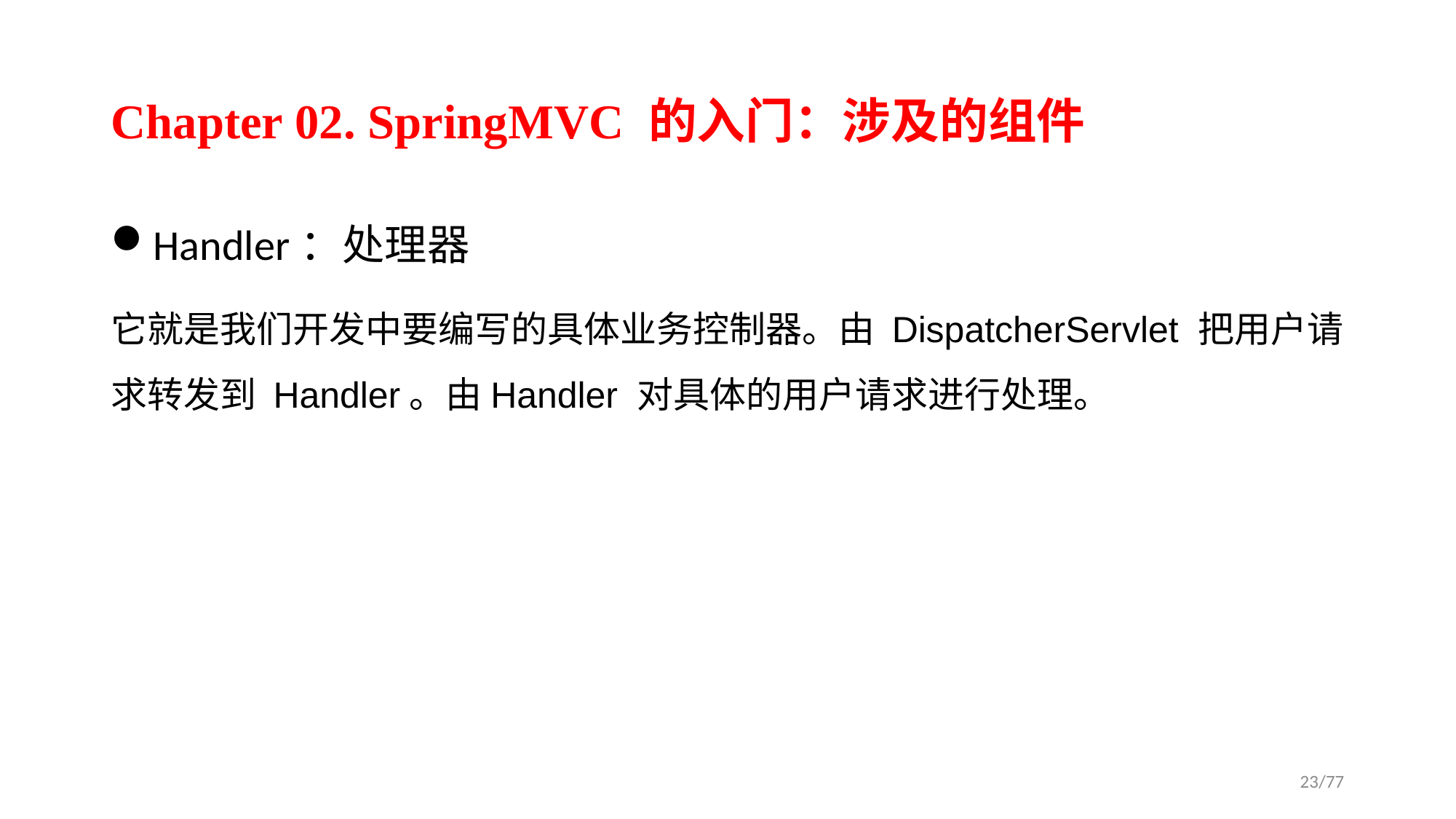

# Chapter 02. SpringMVC 的入门：涉及的组件
Handler：处理器
它就是我们开发中要编写的具体业务控制器。由 DispatcherServlet 把用户请求转发到 Handler。由Handler 对具体的用户请求进行处理。
23